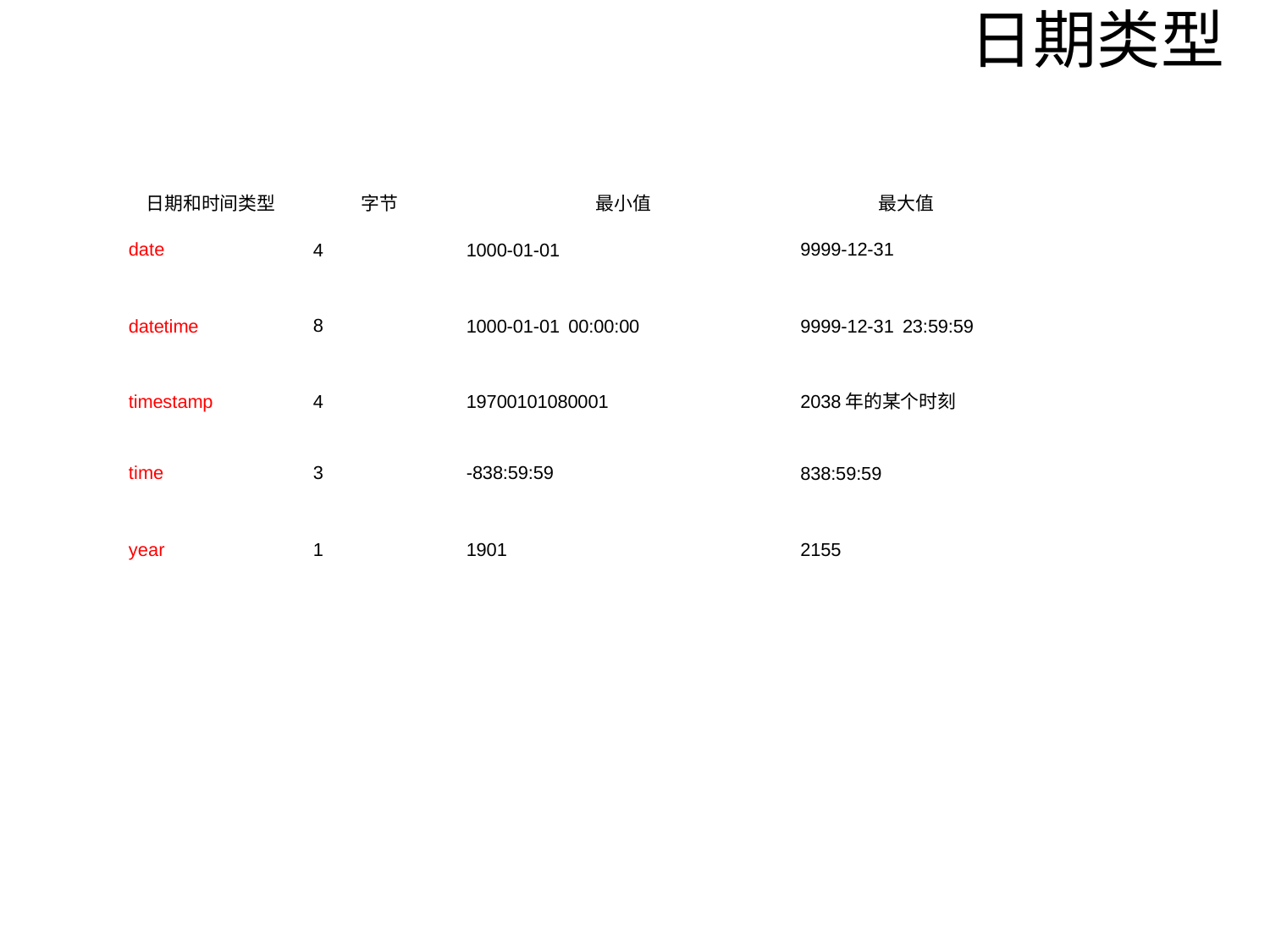

日期类型
日期和时间类型
date
字节
最小值
最大值
9999-12-31
4
8
1000-01-01
datetime
1000-01-01 00:00:00
9999-12-31 23:59:59
timestamp
time
4
3
19700101080001
-838:59:59
2038年的某个时刻
838:59:59
year
1
1901
2155